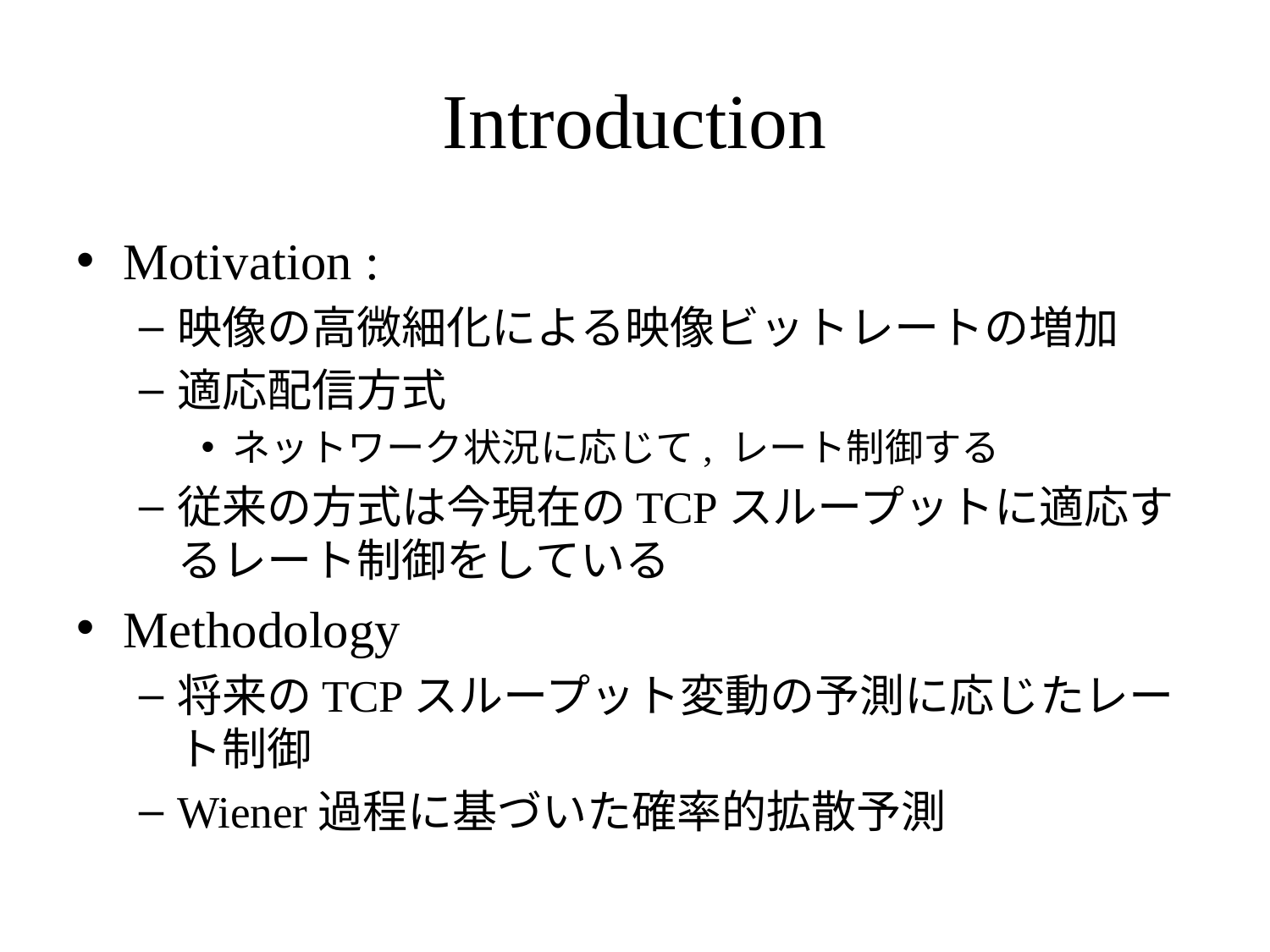

# Introduction
Motivation :
映像の高微細化による映像ビットレートの増加
適応配信方式
ネットワーク状況に応じて, レート制御する
従来の方式は今現在のTCPスループットに適応するレート制御をしている
Methodology
将来のTCPスループット変動の予測に応じたレート制御
Wiener過程に基づいた確率的拡散予測